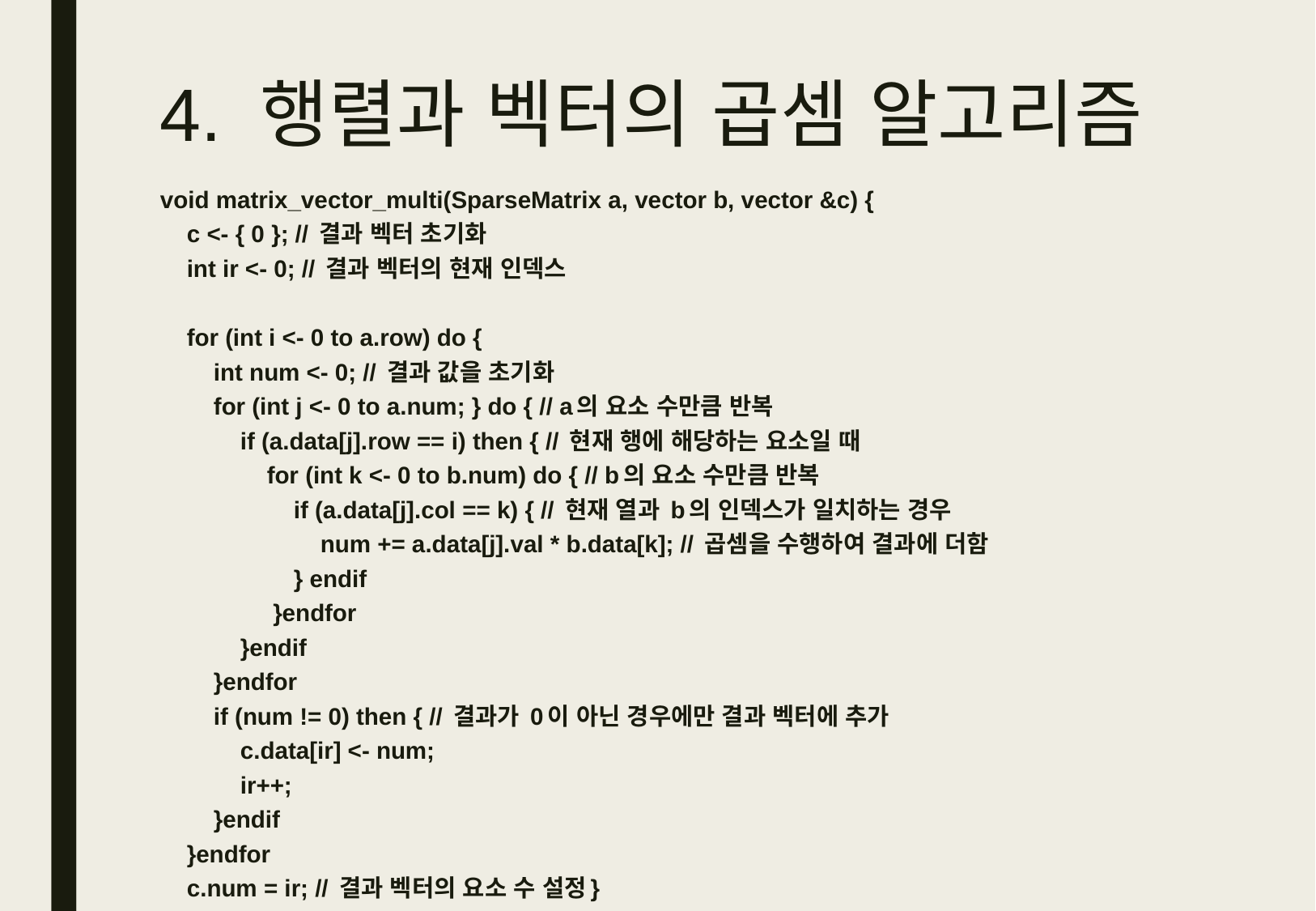

# 4. 행렬과 벡터의 곱셈 알고리즘
void matrix_vector_multi(SparseMatrix a, vector b, vector &c) {
    c <- { 0 }; // 결과 벡터 초기화
    int ir <- 0; // 결과 벡터의 현재 인덱스

    for (int i <- 0 to a.row) do {
        int num <- 0; // 결과 값을 초기화
        for (int j <- 0 to a.num; } do { // a의 요소 수만큼 반복
            if (a.data[j].row == i) then { // 현재 행에 해당하는 요소일 때
                for (int k <- 0 to b.num) do { // b의 요소 수만큼 반복
                    if (a.data[j].col == k) { // 현재 열과 b의 인덱스가 일치하는 경우
                        num += a.data[j].val * b.data[k]; // 곱셈을 수행하여 결과에 더함
                    } endif
	    }endfor
            }endif
        }endfor
        if (num != 0) then { // 결과가 0이 아닌 경우에만 결과 벡터에 추가
            c.data[ir] <- num;
            ir++;
        }endif
    }endfor
    c.num = ir; // 결과 벡터의 요소 수 설정}